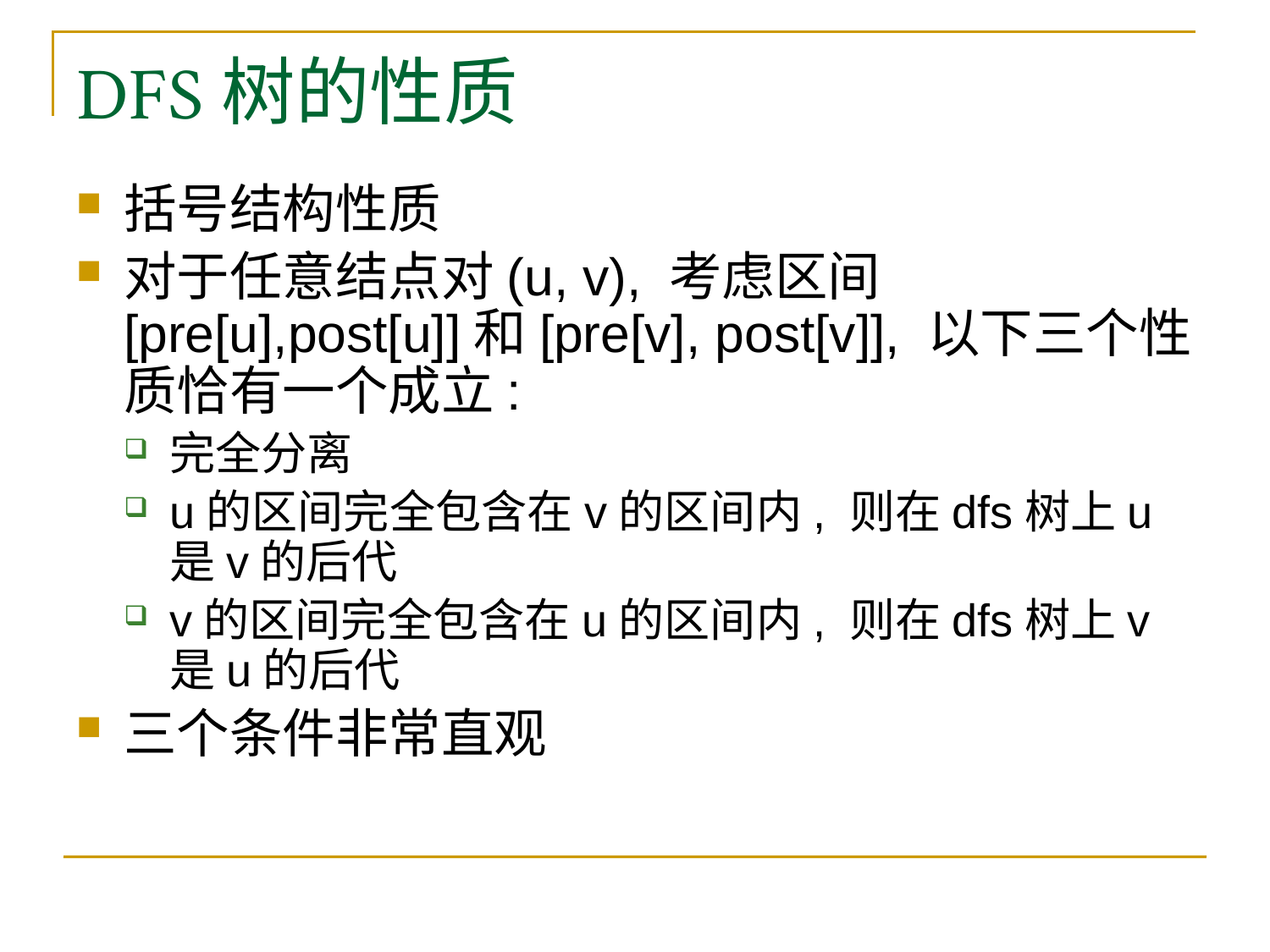

# DFS树的性质
括号结构性质
对于任意结点对(u, v), 考虑区间[pre[u],post[u]]和[pre[v], post[v]], 以下三个性质恰有一个成立:
完全分离
u的区间完全包含在v的区间内, 则在dfs树上u是v的后代
v的区间完全包含在u的区间内, 则在dfs树上v是u的后代
三个条件非常直观